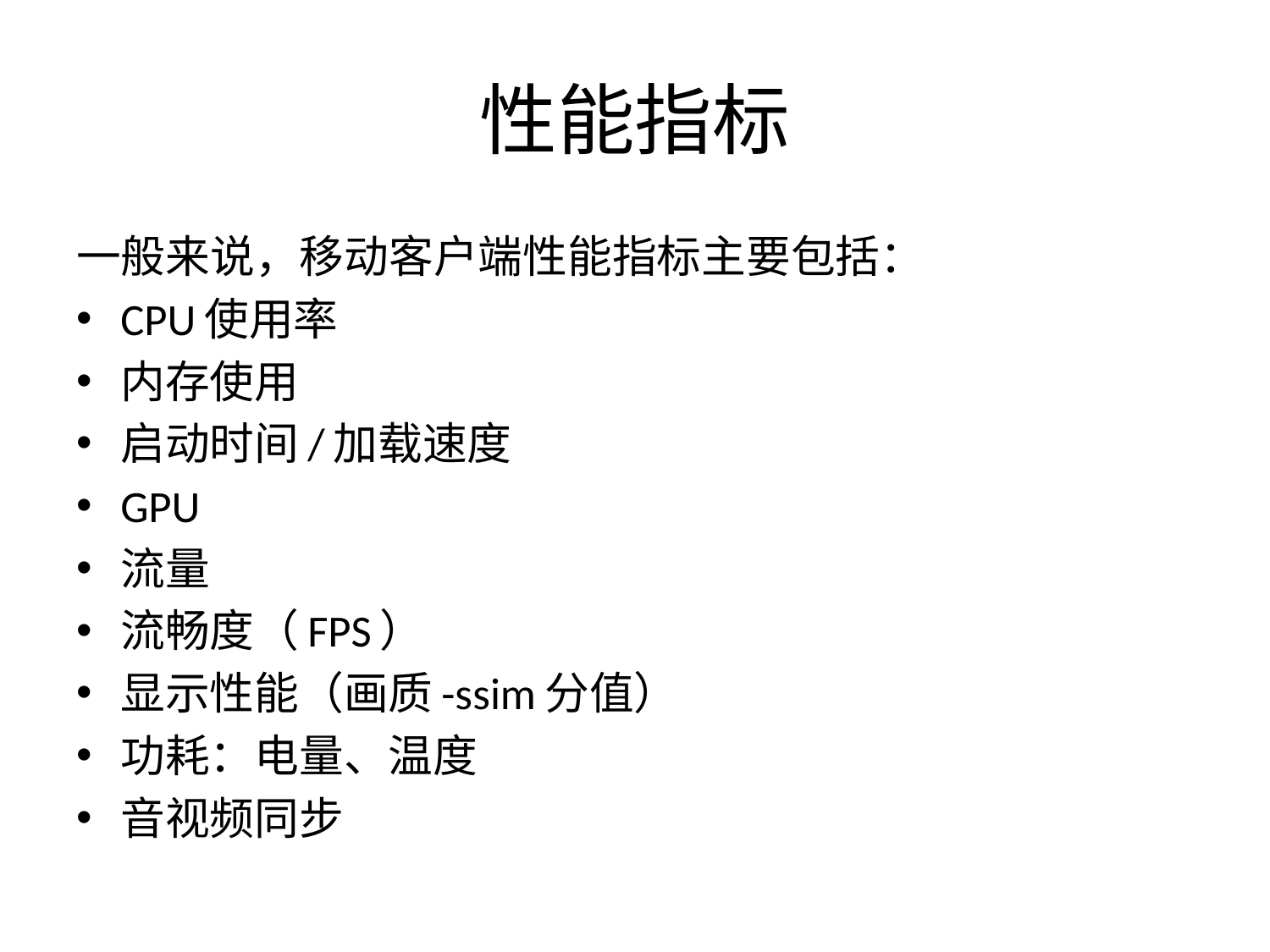

# 性能指标
一般来说，移动客户端性能指标主要包括：
CPU使用率
内存使用
启动时间/加载速度
GPU
流量
流畅度（FPS）
显示性能（画质-ssim分值）
功耗：电量、温度
音视频同步